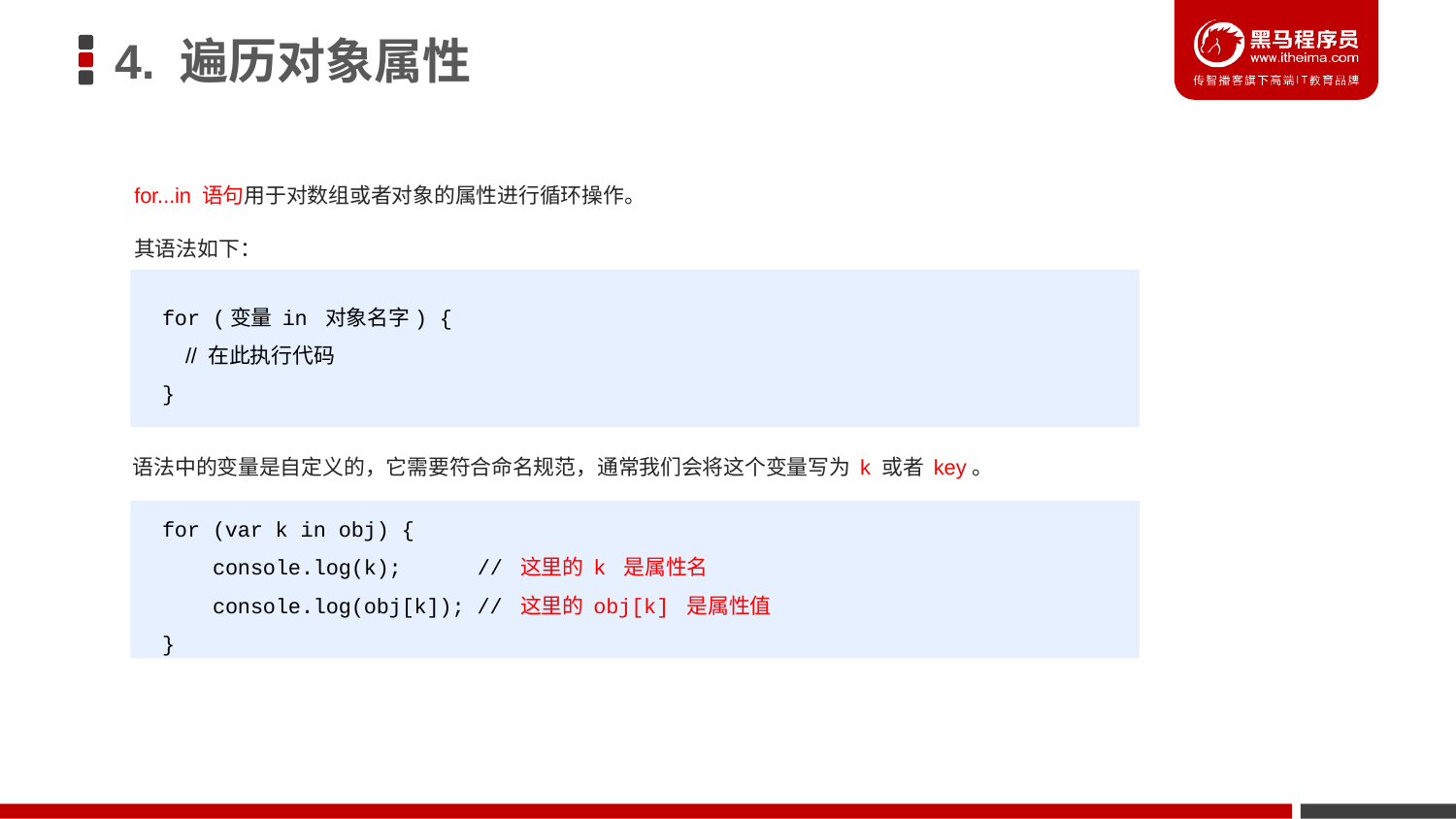

# 4. 遍历对象属性
for...in 语句用于对数组或者对象的属性进行循环操作。
其语法如下：
for (变量 in 对象名字) {
    // 在此执行代码
}
语法中的变量是自定义的，它需要符合命名规范，通常我们会将这个变量写为 k 或者 key。
for (var k in obj) {
    console.log(k);      // 这里的 k 是属性名
    console.log(obj[k]); // 这里的 obj[k] 是属性值
}